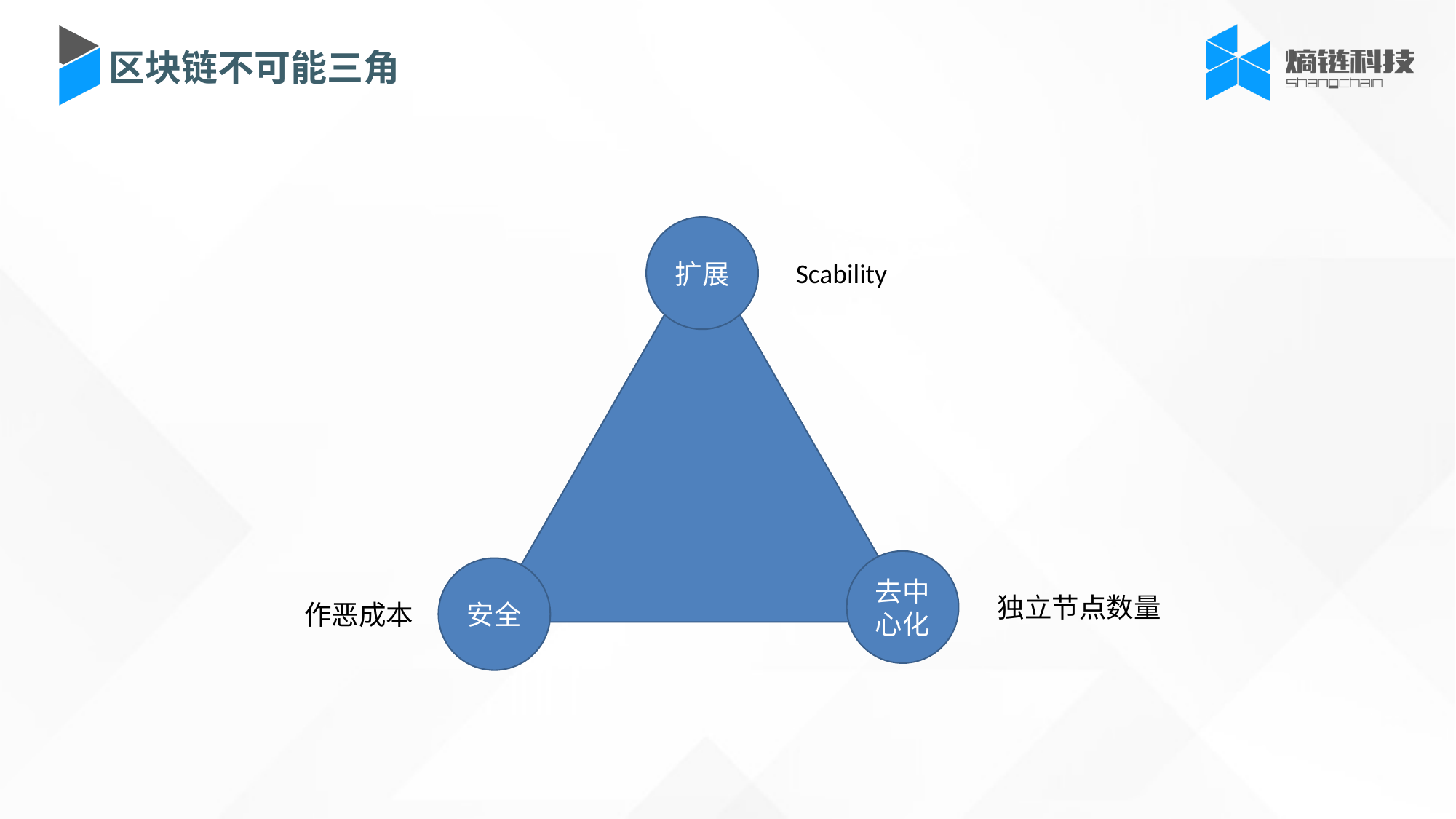

区块链不可能三角
扩展

Scability
去中心化
安全
独立节点数量
作恶成本